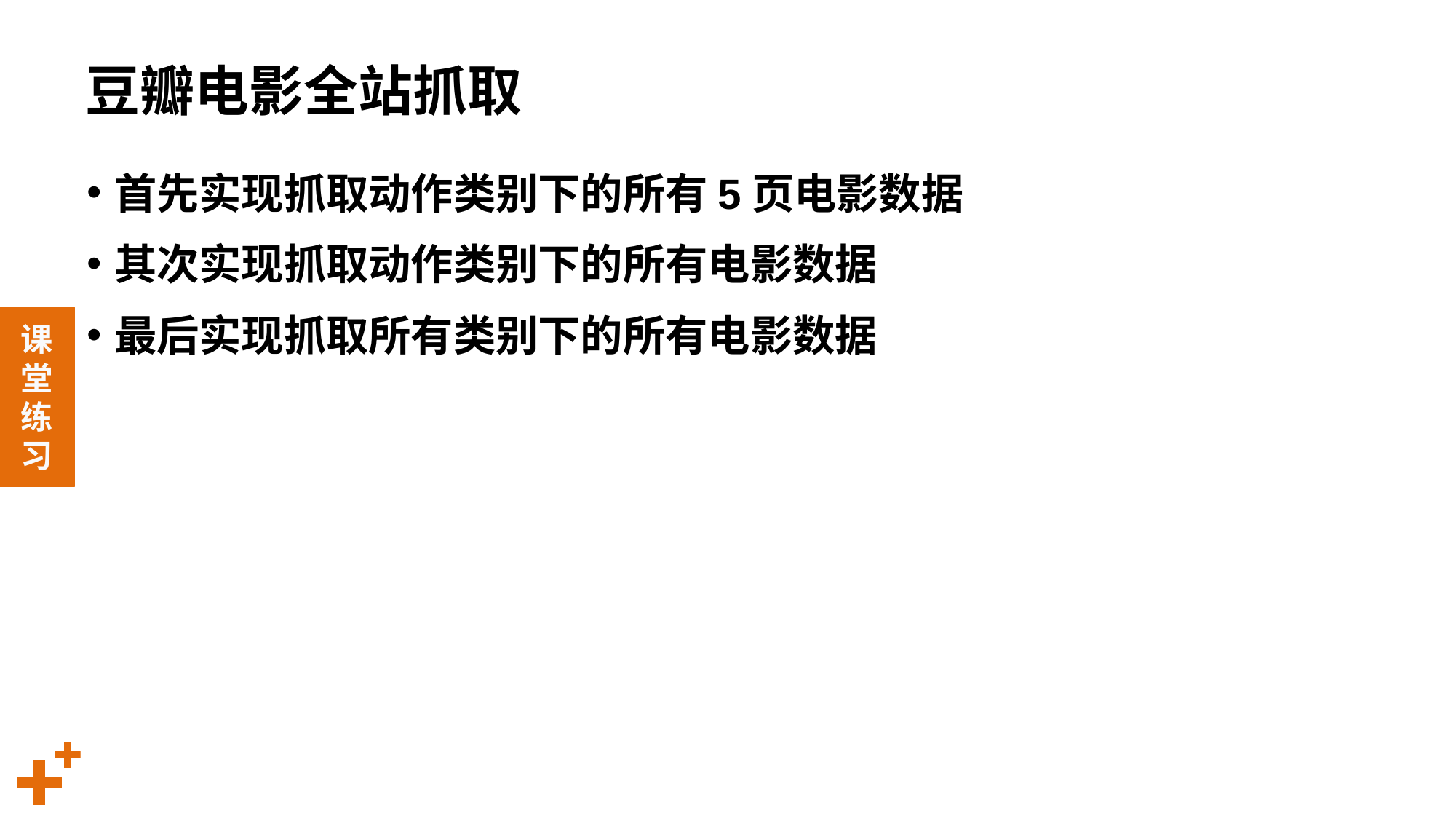

# 豆瓣电影全站抓取
首先实现抓取动作类别下的所有5页电影数据
其次实现抓取动作类别下的所有电影数据
最后实现抓取所有类别下的所有电影数据